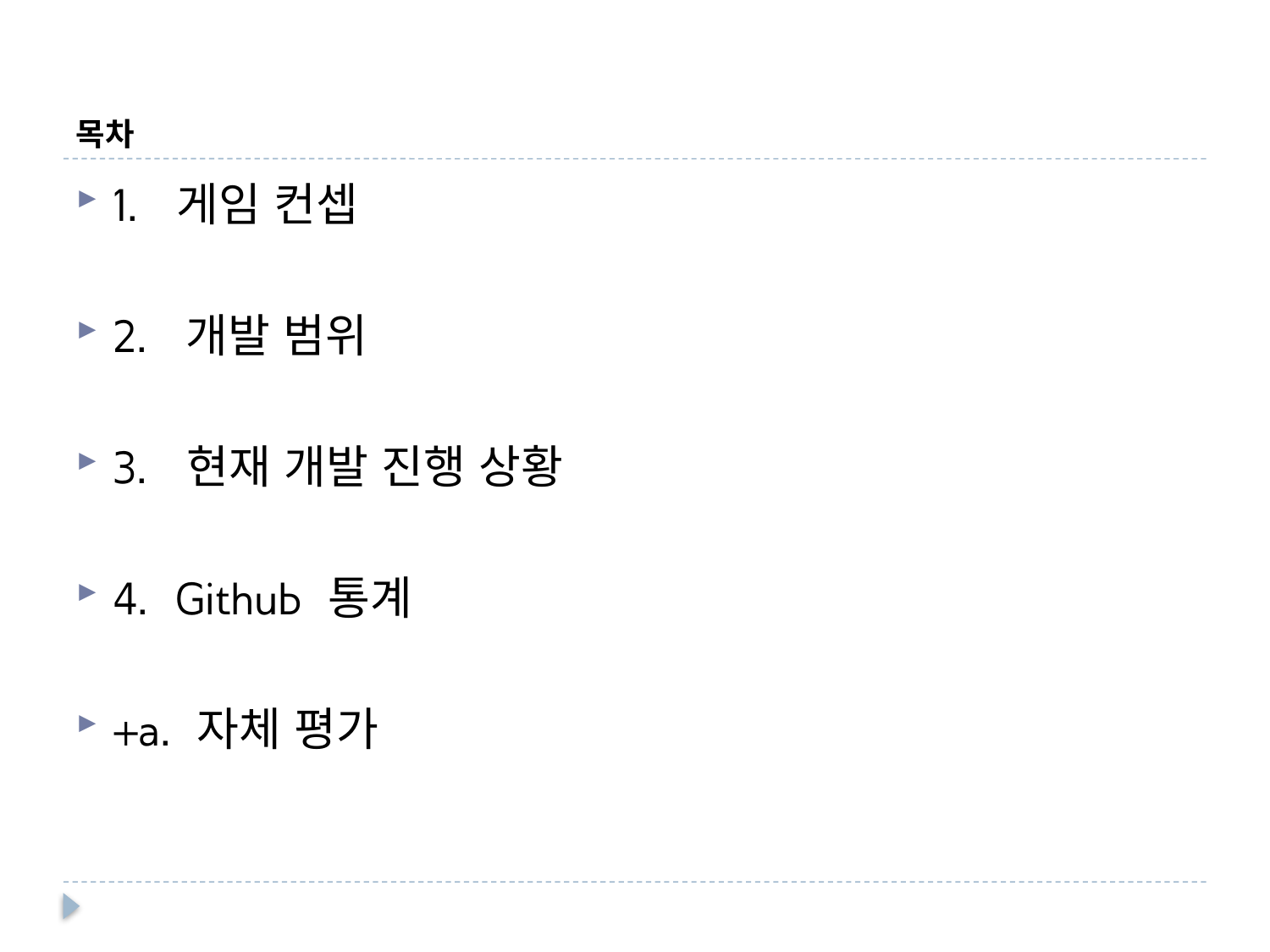

# 목차
1.  게임 컨셉

2.  개발 범위

3.  현재 개발 진행 상황

4.  Github 통계

+a. 자체 평가